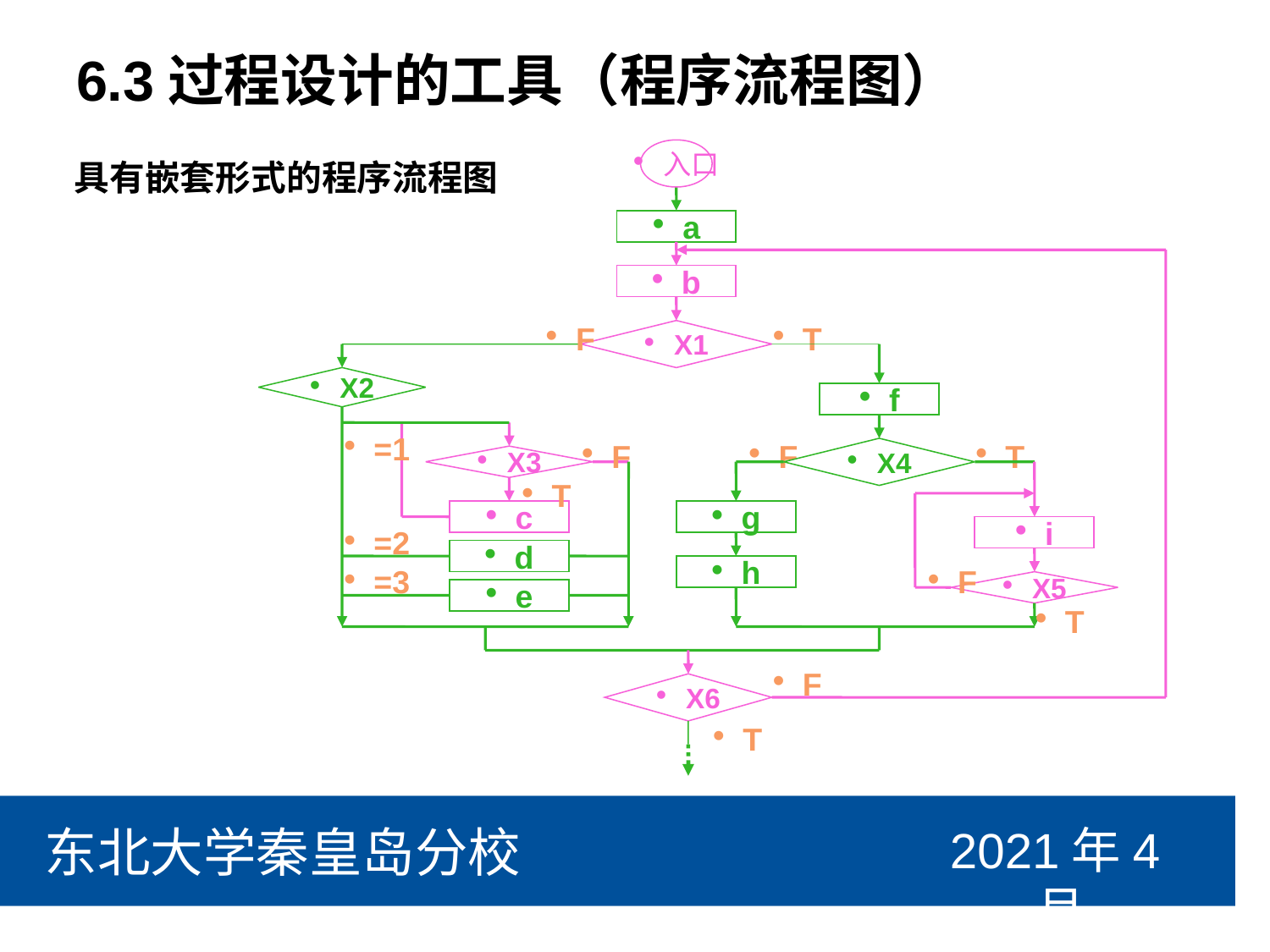

# 6.3过程设计的工具（程序流程图）
具有嵌套形式的程序流程图

入口

a

b

F
T
X1

X2
f

=1

F
F
T
X4
X3

T

c
g
=2

i

d

=3

h
F
X5
e

T

F
X6

T